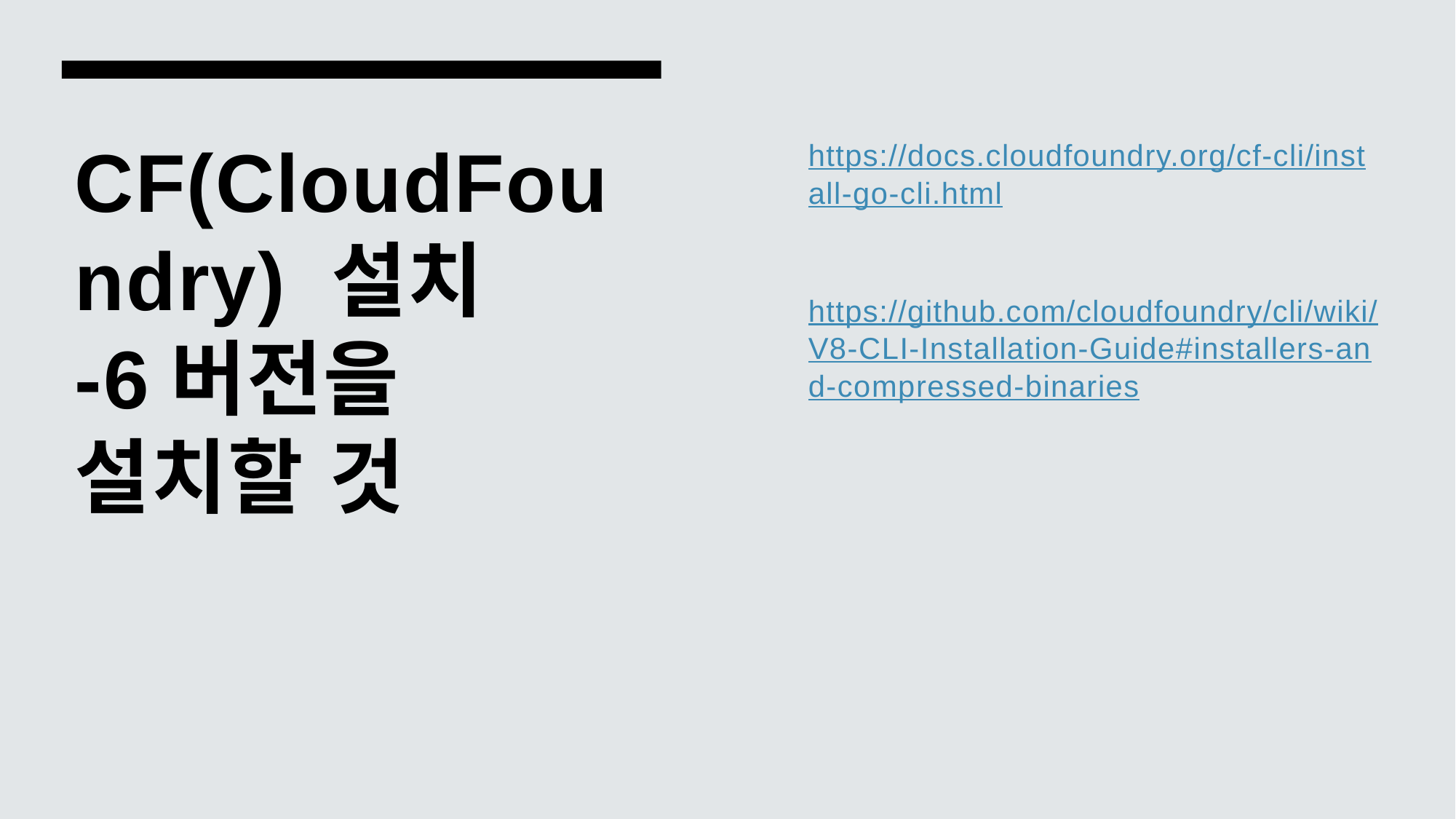

https://docs.cloudfoundry.org/cf-cli/install-go-cli.html

https://github.com/cloudfoundry/cli/wiki/V8-CLI-Installation-Guide#installers-and-compressed-binaries

# CF(CloudFoundry) 설치 -6버전을 설치할 것